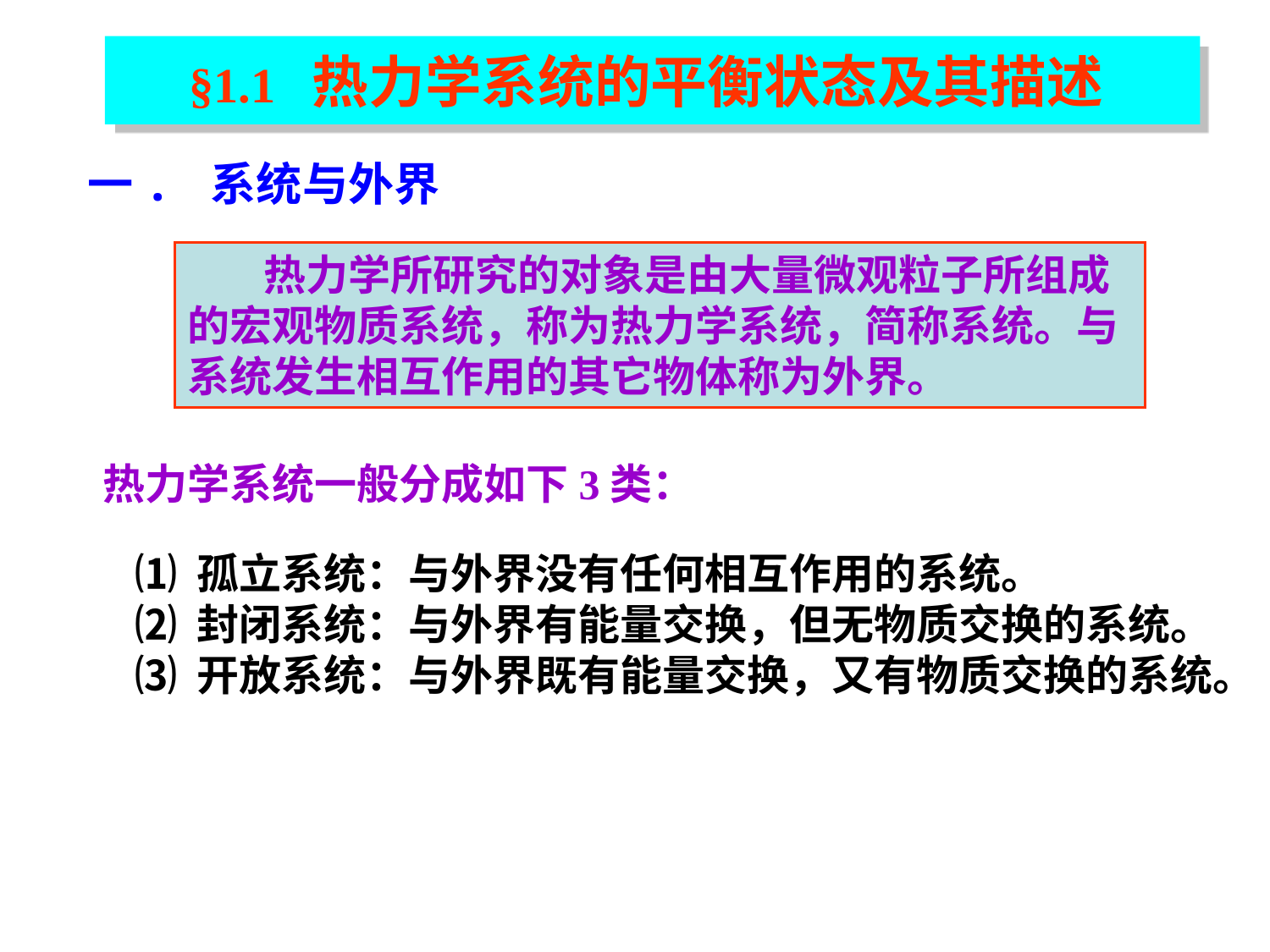

§1.1  热力学系统的平衡状态及其描述
一. 系统与外界
        热力学所研究的对象是由大量微观粒子所组成的宏观物质系统，称为热力学系统，简称系统。与系统发生相互作用的其它物体称为外界。
热力学系统一般分成如下3类：
⑴ 孤立系统：与外界没有任何相互作用的系统。
⑵ 封闭系统：与外界有能量交换，但无物质交换的系统。
⑶ 开放系统：与外界既有能量交换，又有物质交换的系统。